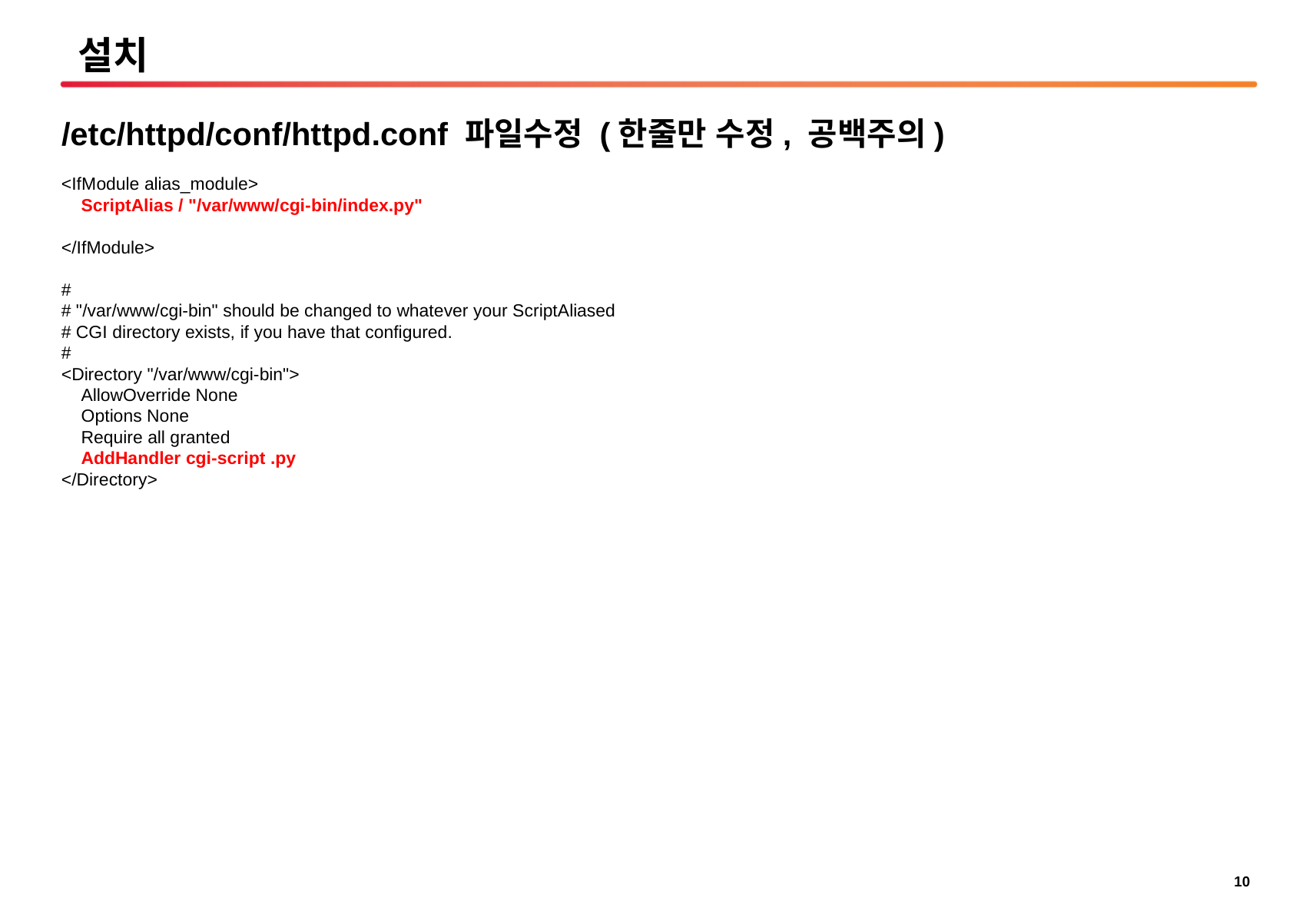

# 설치

/etc/httpd/conf/httpd.conf 파일수정 (한줄만 수정, 공백주의)
<IfModule alias_module>
    ScriptAlias / "/var/www/cgi-bin/index.py"

</IfModule>

#
# "/var/www/cgi-bin" should be changed to whatever your ScriptAliased
# CGI directory exists, if you have that configured.
#
<Directory "/var/www/cgi-bin">
    AllowOverride None
    Options None
    Require all granted
    AddHandler cgi-script .py
</Directory>